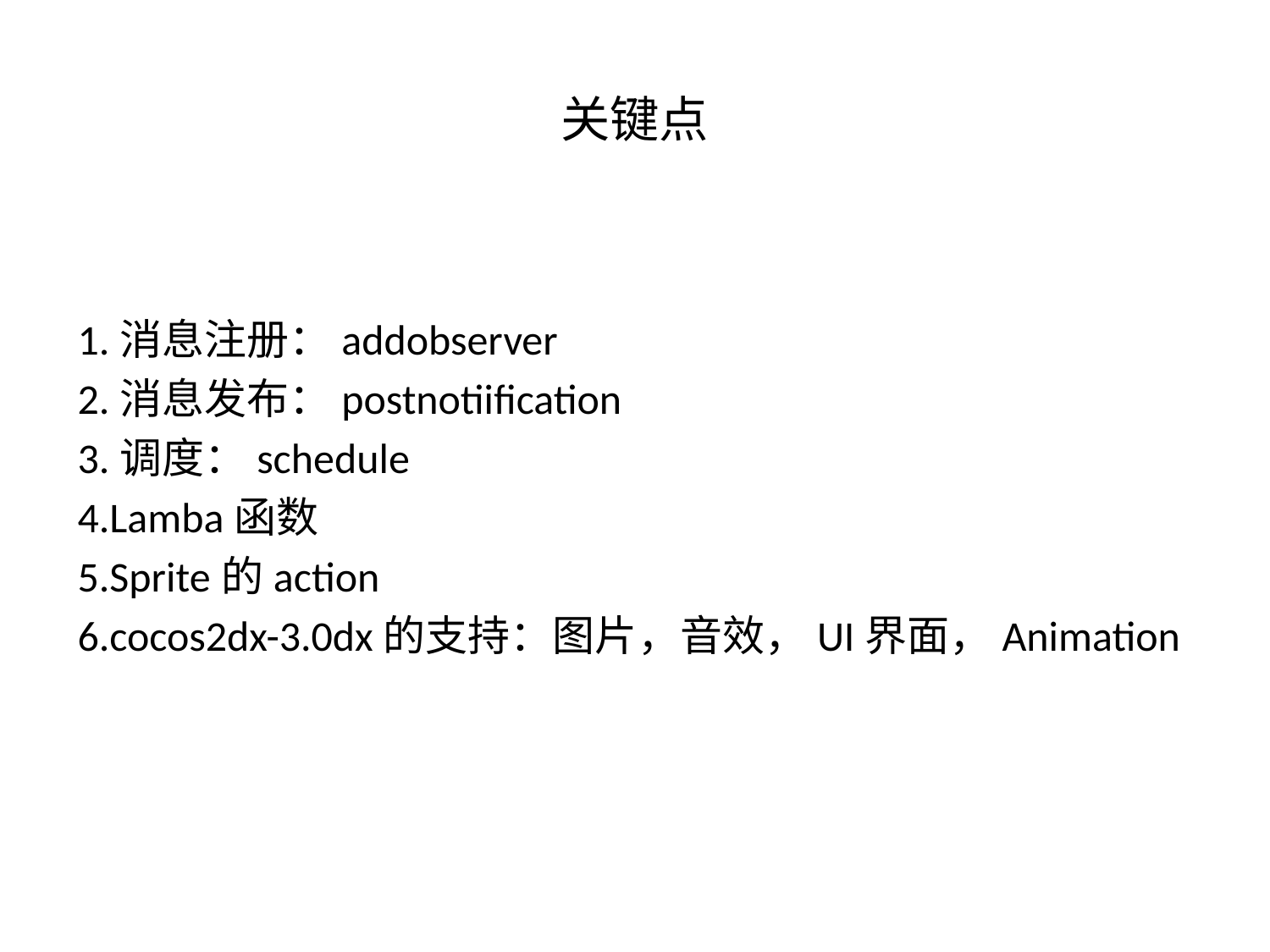

# 关键点
1.消息注册：addobserver
2.消息发布：postnotiification
3.调度：schedule
4.Lamba函数
5.Sprite的action
6.cocos2dx-3.0dx的支持：图片，音效，UI界面，Animation